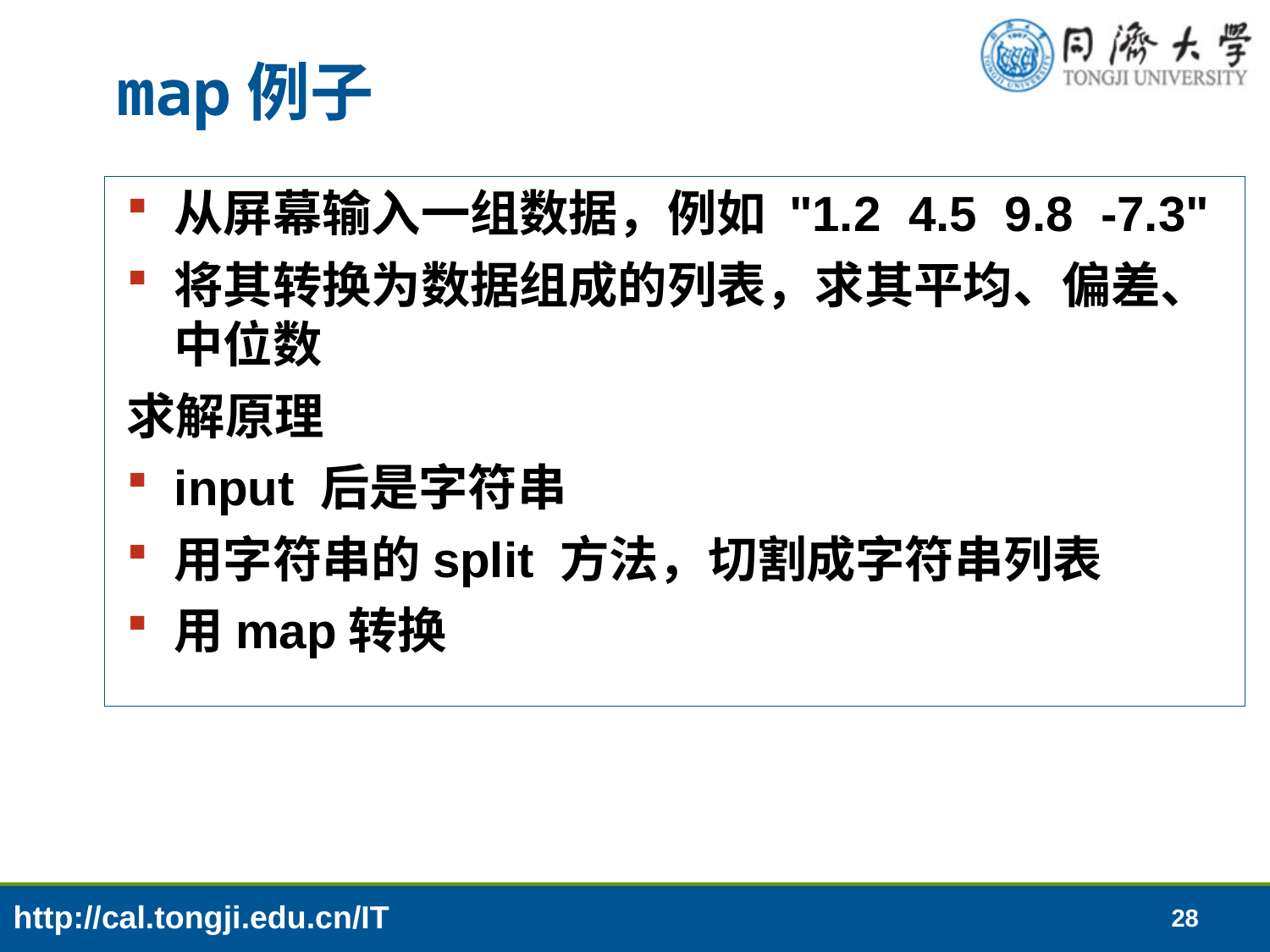

# map例子
从屏幕输入一组数据，例如 "1.2  4.5  9.8  -7.3"
将其转换为数据组成的列表，求其平均、偏差、中位数
求解原理
input 后是字符串
用字符串的split 方法，切割成字符串列表
用map转换